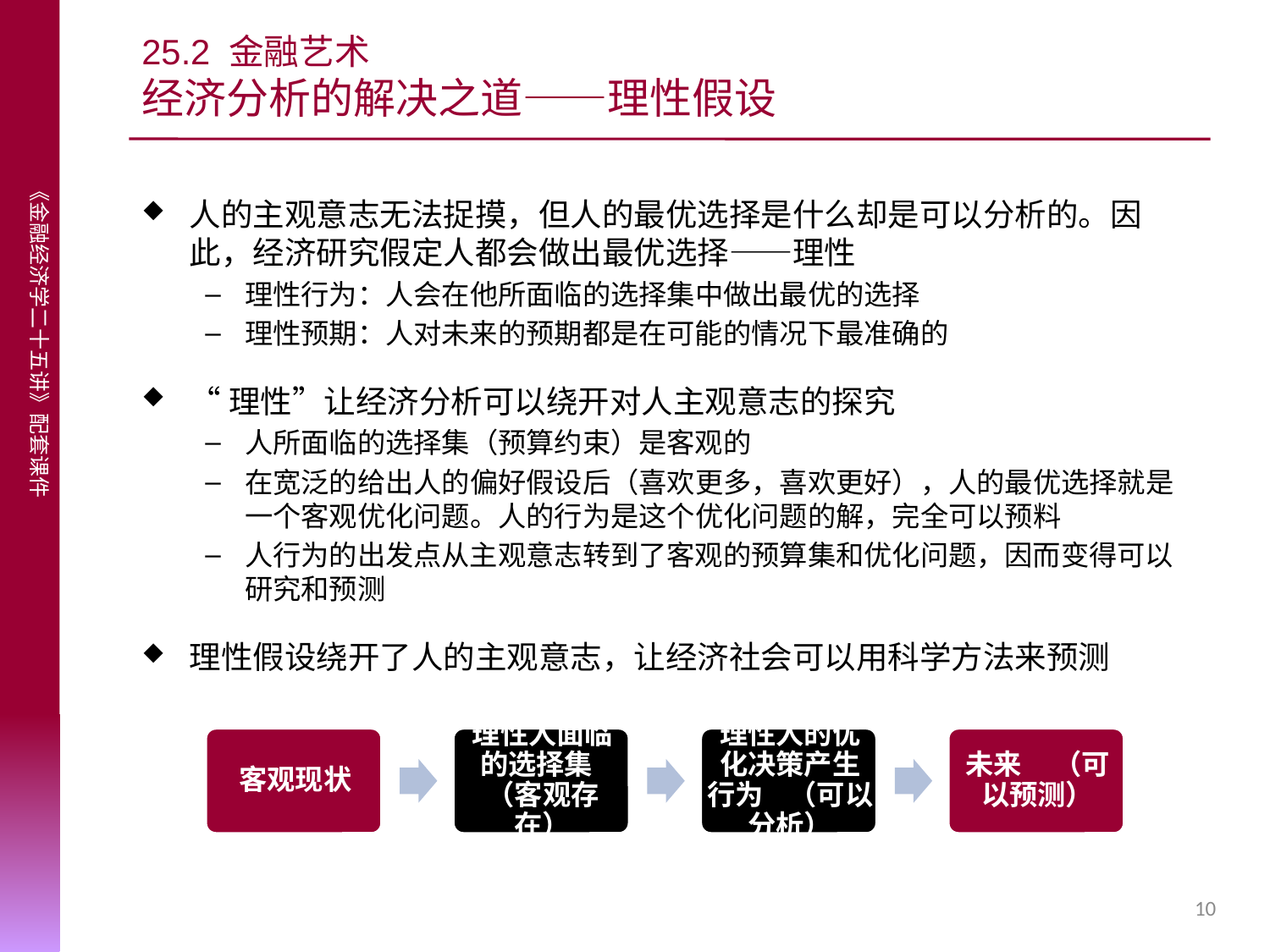

# 25.2 金融艺术 经济分析的解决之道——理性假设
人的主观意志无法捉摸，但人的最优选择是什么却是可以分析的。因此，经济研究假定人都会做出最优选择——理性
理性行为：人会在他所面临的选择集中做出最优的选择
理性预期：人对未来的预期都是在可能的情况下最准确的
“理性”让经济分析可以绕开对人主观意志的探究
人所面临的选择集（预算约束）是客观的
在宽泛的给出人的偏好假设后（喜欢更多，喜欢更好），人的最优选择就是一个客观优化问题。人的行为是这个优化问题的解，完全可以预料
人行为的出发点从主观意志转到了客观的预算集和优化问题，因而变得可以研究和预测
理性假设绕开了人的主观意志，让经济社会可以用科学方法来预测

客观现状

理性人面临的选择集   （客观存在）

理性人的优化决策产生行为    （可以分析）

未来     （可以预测）
10